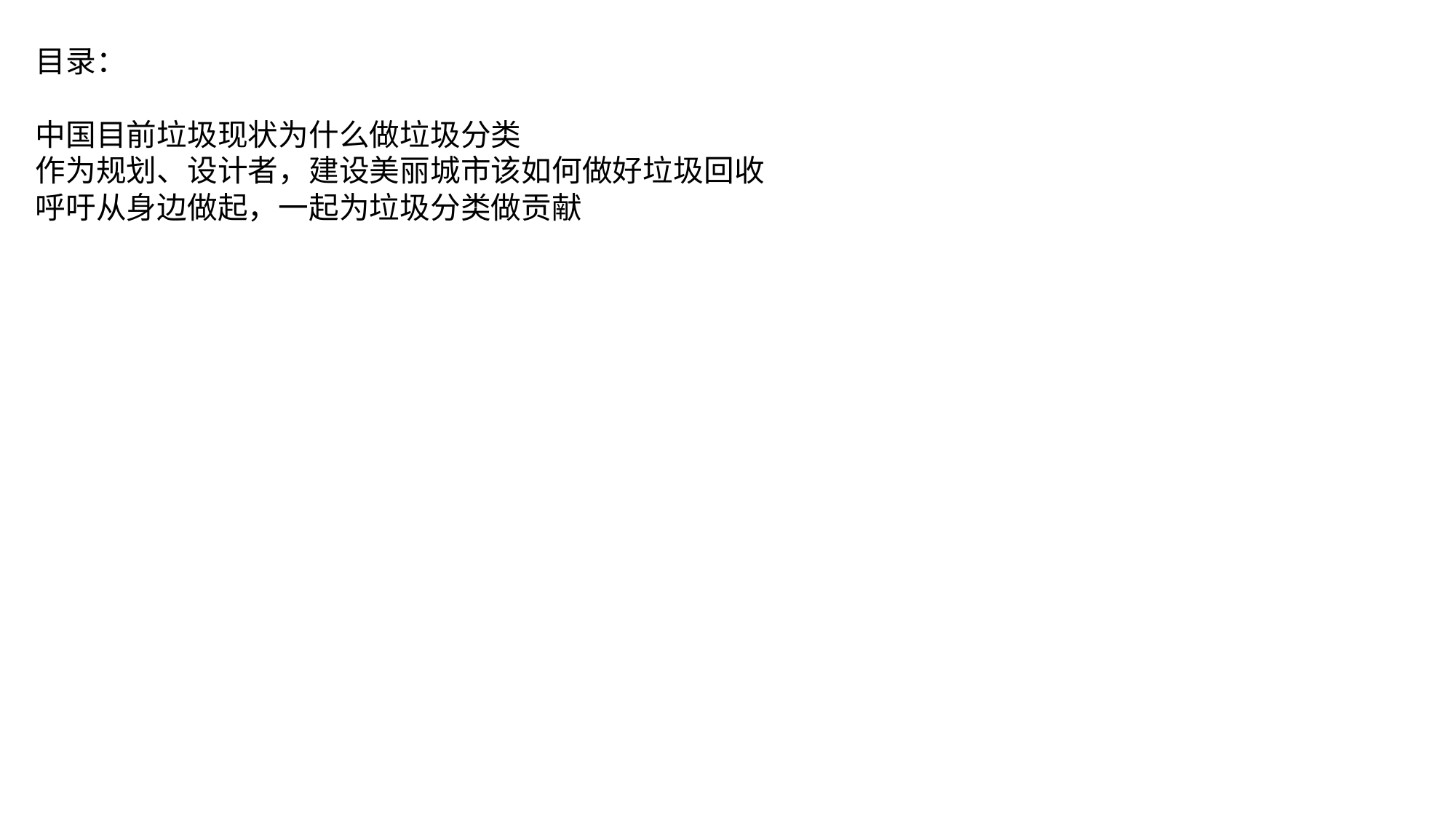

目录：

中国目前垃圾现状为什么做垃圾分类
作为规划、设计者，建设美丽城市该如何做好垃圾回收
呼吁从身边做起，一起为垃圾分类做贡献